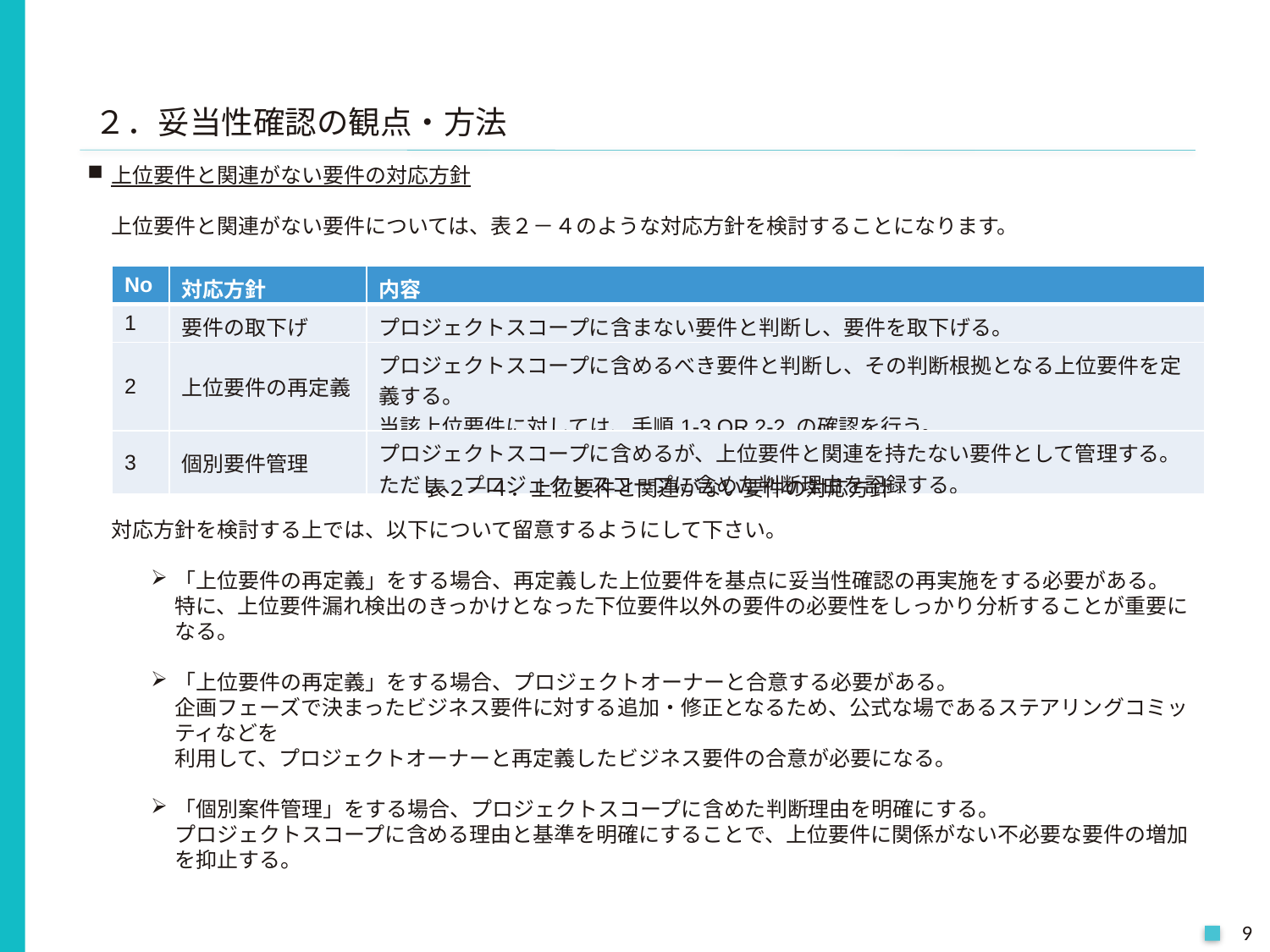

２．妥当性確認の観点・方法
上位要件と関連がない要件の対応方針
上位要件と関連がない要件については、表２－４のような対応方針を検討することになります。
対応方針を検討する上では、以下について留意するようにして下さい。

「上位要件の再定義」をする場合、再定義した上位要件を基点に妥当性確認の再実施をする必要がある。
特に、上位要件漏れ検出のきっかけとなった下位要件以外の要件の必要性をしっかり分析することが重要になる。

「上位要件の再定義」をする場合、プロジェクトオーナーと合意する必要がある。
企画フェーズで決まったビジネス要件に対する追加・修正となるため、公式な場であるステアリングコミッティなどを
利用して、プロジェクトオーナーと再定義したビジネス要件の合意が必要になる。

「個別案件管理」をする場合、プロジェクトスコープに含めた判断理由を明確にする。
プロジェクトスコープに含める理由と基準を明確にすることで、上位要件に関係がない不必要な要件の増加を抑止する。
| No | 対応方針 | 内容 |
| --- | --- | --- |
| 1 | 要件の取下げ | プロジェクトスコープに含まない要件と判断し、要件を取下げる。 |
| 2 | 上位要件の再定義 | プロジェクトスコープに含めるべき要件と判断し、その判断根拠となる上位要件を定義する。 当該上位要件に対しては、手順1-3 OR 2-2 の確認を行う。 |
| 3 | 個別要件管理 | プロジェクトスコープに含めるが、上位要件と関連を持たない要件として管理する。 ただし、プロジェクトスコープに含めた判断理由を記録する。 |
表２－４．上位要件と関連がない要件の対応方針
9